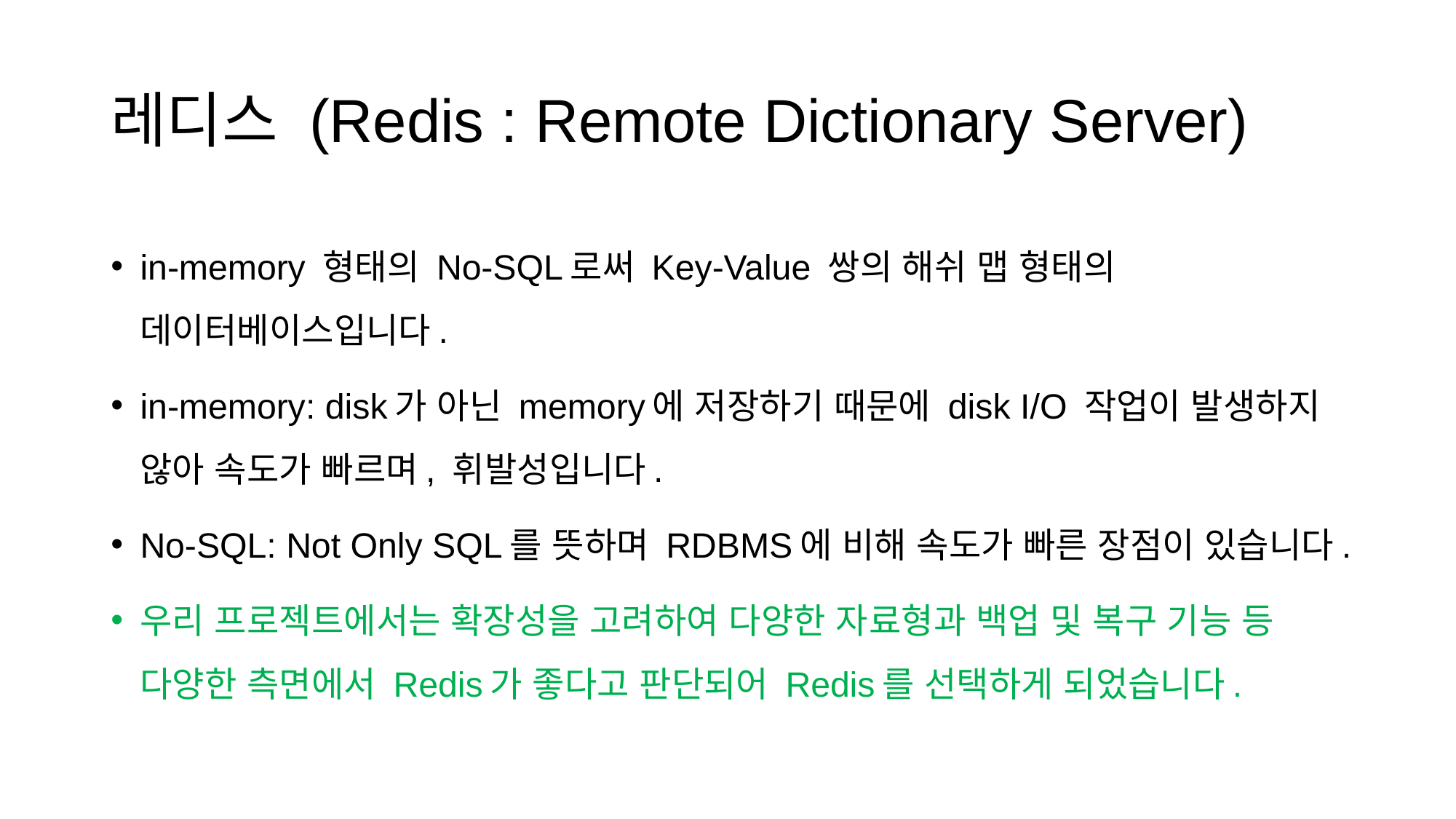

# 레디스 (Redis : Remote Dictionary Server)
in-memory 형태의 No-SQL로써 Key-Value 쌍의 해쉬 맵 형태의 데이터베이스입니다.
in-memory: disk가 아닌 memory에 저장하기 때문에 disk I/O 작업이 발생하지 않아 속도가 빠르며, 휘발성입니다.
No-SQL: Not Only SQL를 뜻하며 RDBMS에 비해 속도가 빠른 장점이 있습니다.
우리 프로젝트에서는 확장성을 고려하여 다양한 자료형과 백업 및 복구 기능 등 다양한 측면에서 Redis가 좋다고 판단되어 Redis를 선택하게 되었습니다.